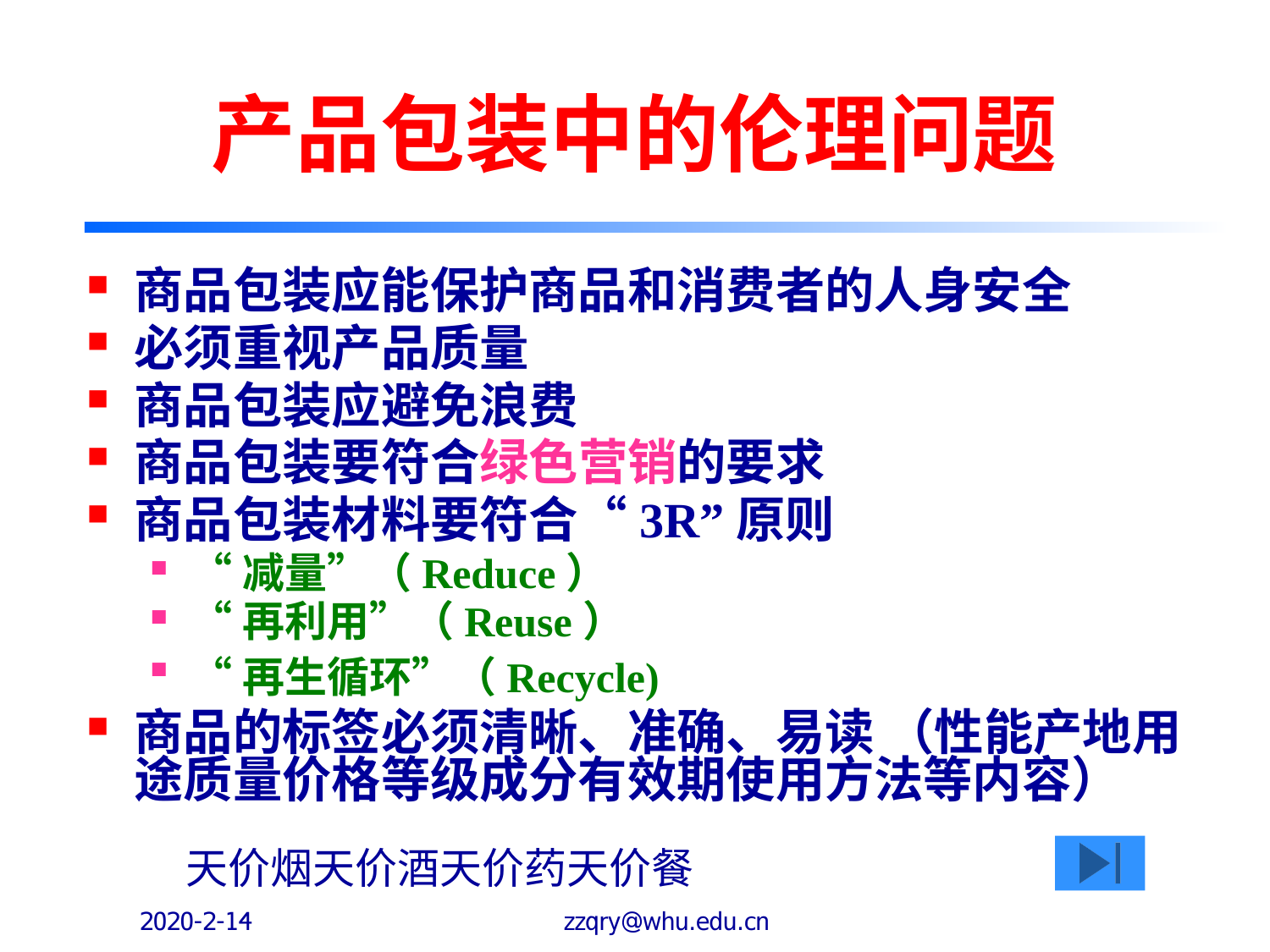

# 产品包装中的伦理问题
商品包装应能保护商品和消费者的人身安全
必须重视产品质量
商品包装应避免浪费
商品包装要符合绿色营销的要求
商品包装材料要符合“3R”原则
“减量”（Reduce）
“再利用”（Reuse）
“再生循环”（Recycle)
商品的标签必须清晰、准确、易读 （性能产地用途质量价格等级成分有效期使用方法等内容）
天价烟天价酒天价药天价餐

2020-2-14
zzqry@whu.edu.cn